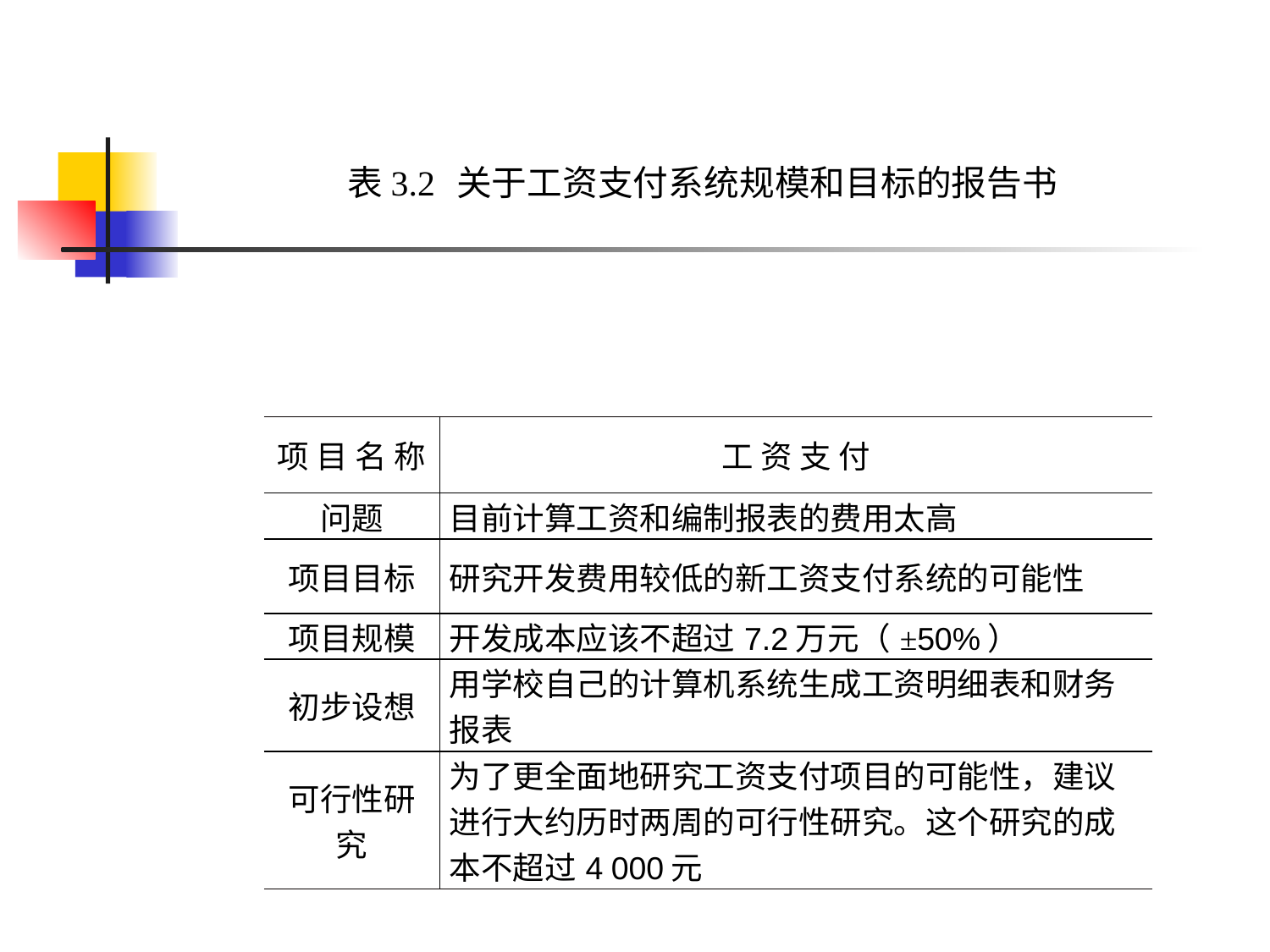

表3.2	关于工资支付系统规模和目标的报告书
| 项 目 名 称 | 工 资 支 付 |
| --- | --- |
| 问题 | 目前计算工资和编制报表的费用太高 |
| 项目目标 | 研究开发费用较低的新工资支付系统的可能性 |
| 项目规模 | 开发成本应该不超过7.2万元（±50%） |
| 初步设想 | 用学校自己的计算机系统生成工资明细表和财务报表 |
| 可行性研究 | 为了更全面地研究工资支付项目的可能性，建议进行大约历时两周的可行性研究。这个研究的成本不超过4 000元 |